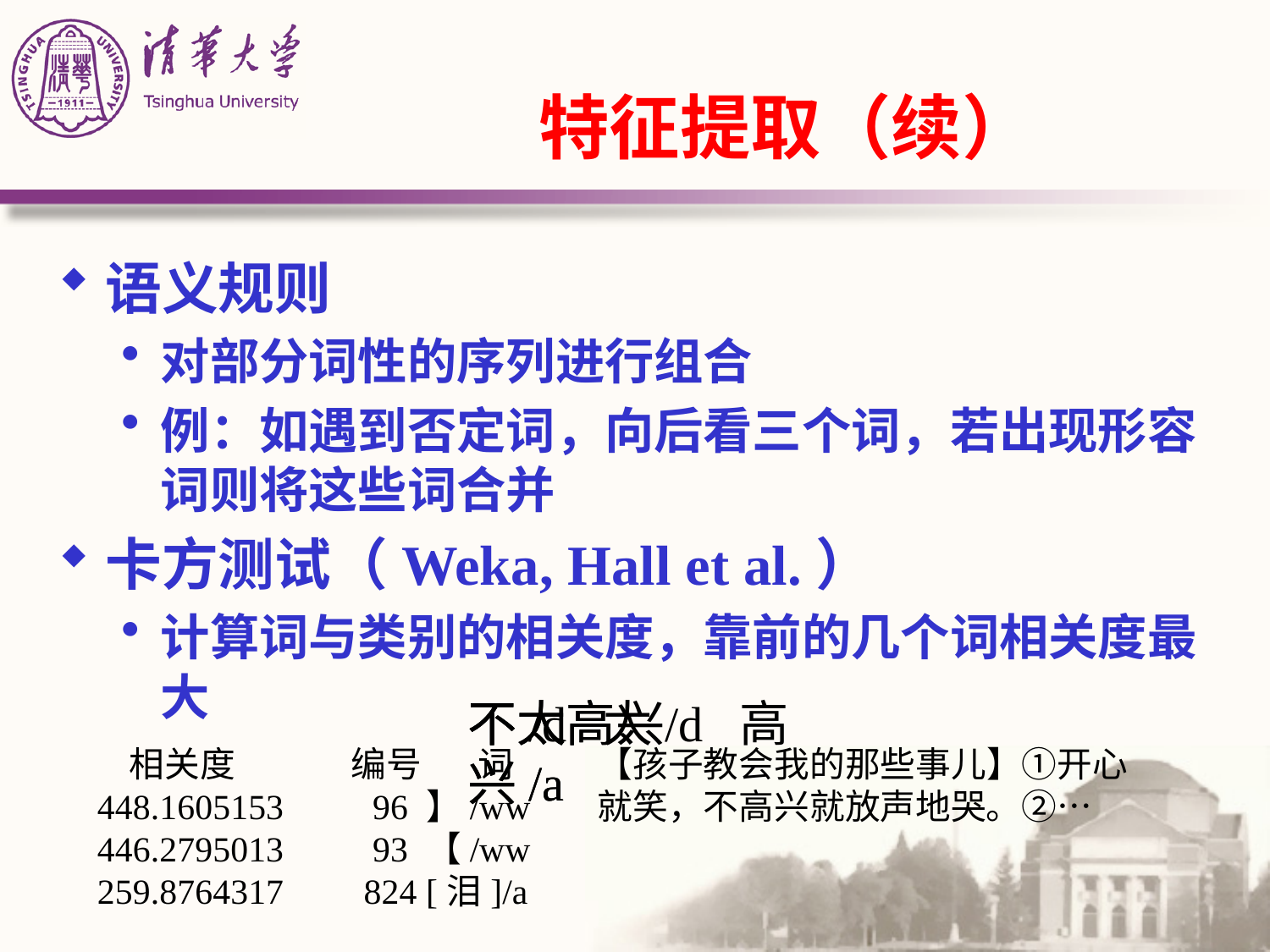

# 特征提取（续）
语义规则
对部分词性的序列进行组合
例：如遇到否定词，向后看三个词，若出现形容词则将这些词合并
卡方测试（Weka, Hall et al.）
计算词与类别的相关度，靠前的几个词相关度最大
不/d  太/d  高兴/a
不太高兴/a
不太高兴
   相关度	编号	词
448.1605153          96 】/ww
446.2795013          93 【/ww
259.8764317         824 [泪]/a
【孩子教会我的那些事儿】①开心就笑，不高兴就放声地哭。②…